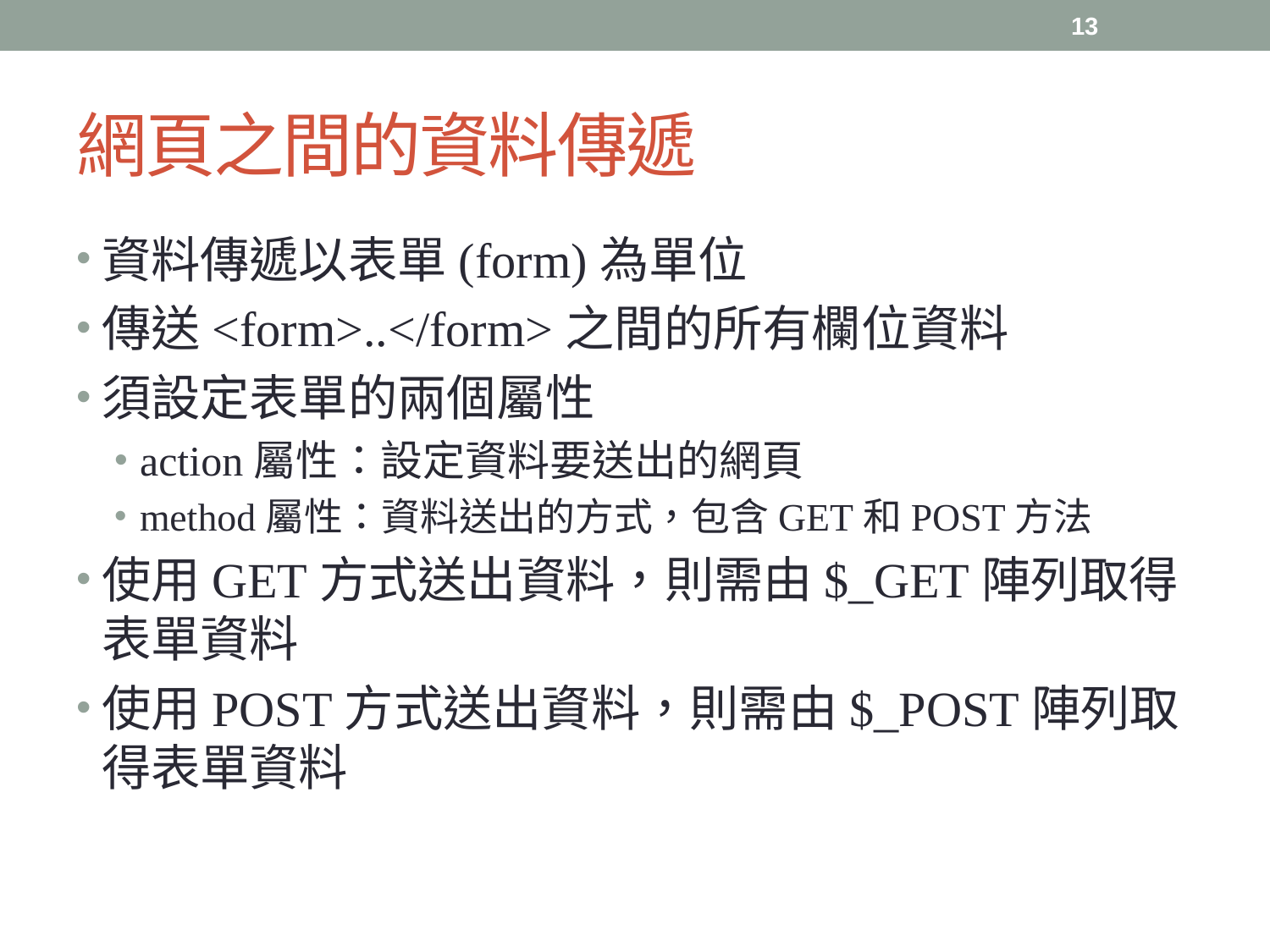

13
# 網頁之間的資料傳遞
資料傳遞以表單(form)為單位
傳送<form>..</form>之間的所有欄位資料
須設定表單的兩個屬性
action屬性：設定資料要送出的網頁
method屬性：資料送出的方式，包含GET和POST方法
使用GET方式送出資料，則需由$_GET陣列取得表單資料
使用POST方式送出資料，則需由$_POST陣列取得表單資料